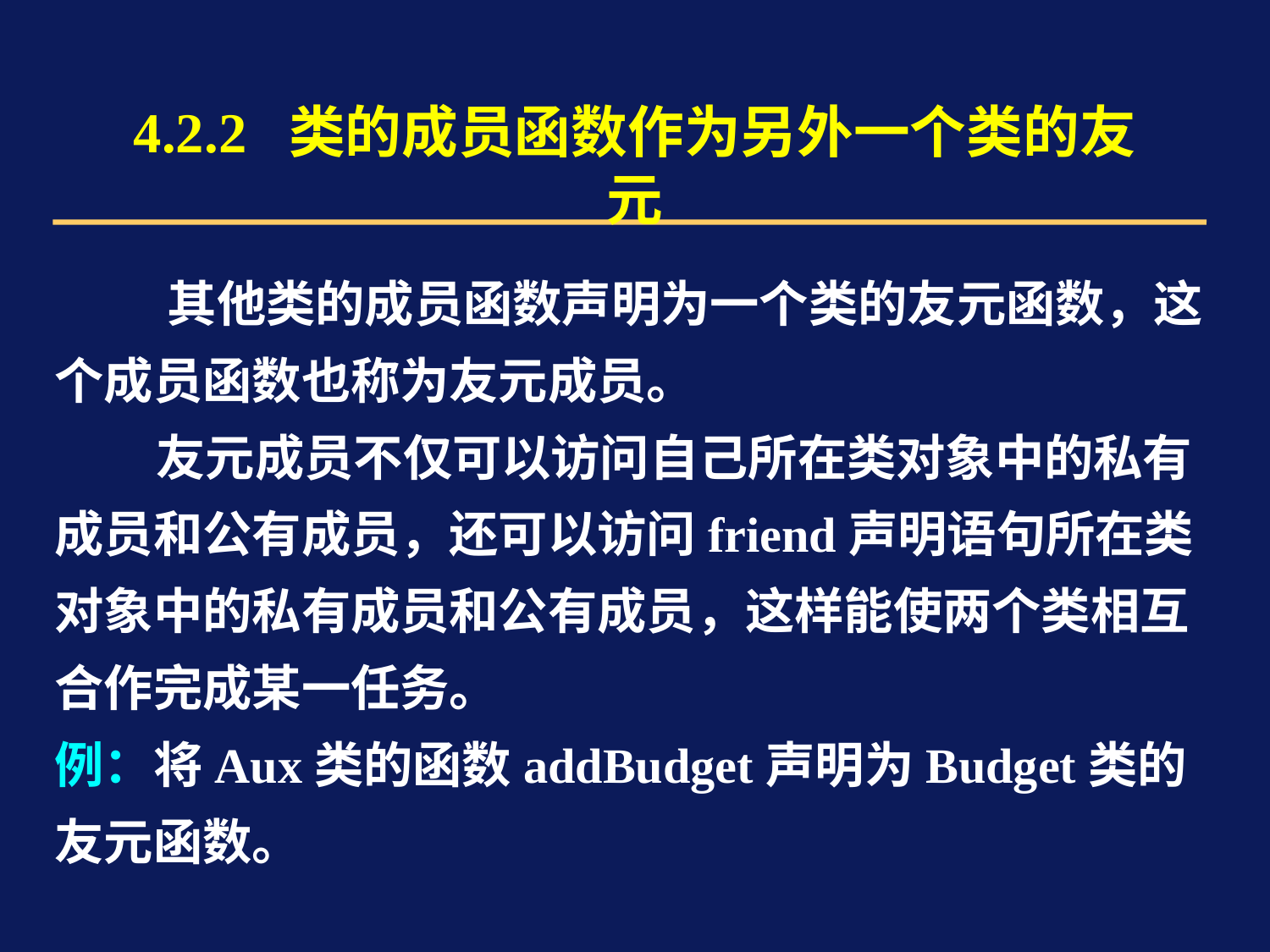

4.2.2  类的成员函数作为另外一个类的友元
         其他类的成员函数声明为一个类的友元函数，这个成员函数也称为友元成员。
        友元成员不仅可以访问自己所在类对象中的私有成员和公有成员，还可以访问friend声明语句所在类对象中的私有成员和公有成员，这样能使两个类相互合作完成某一任务。
例：将Aux类的函数addBudget声明为Budget类的友元函数。
15